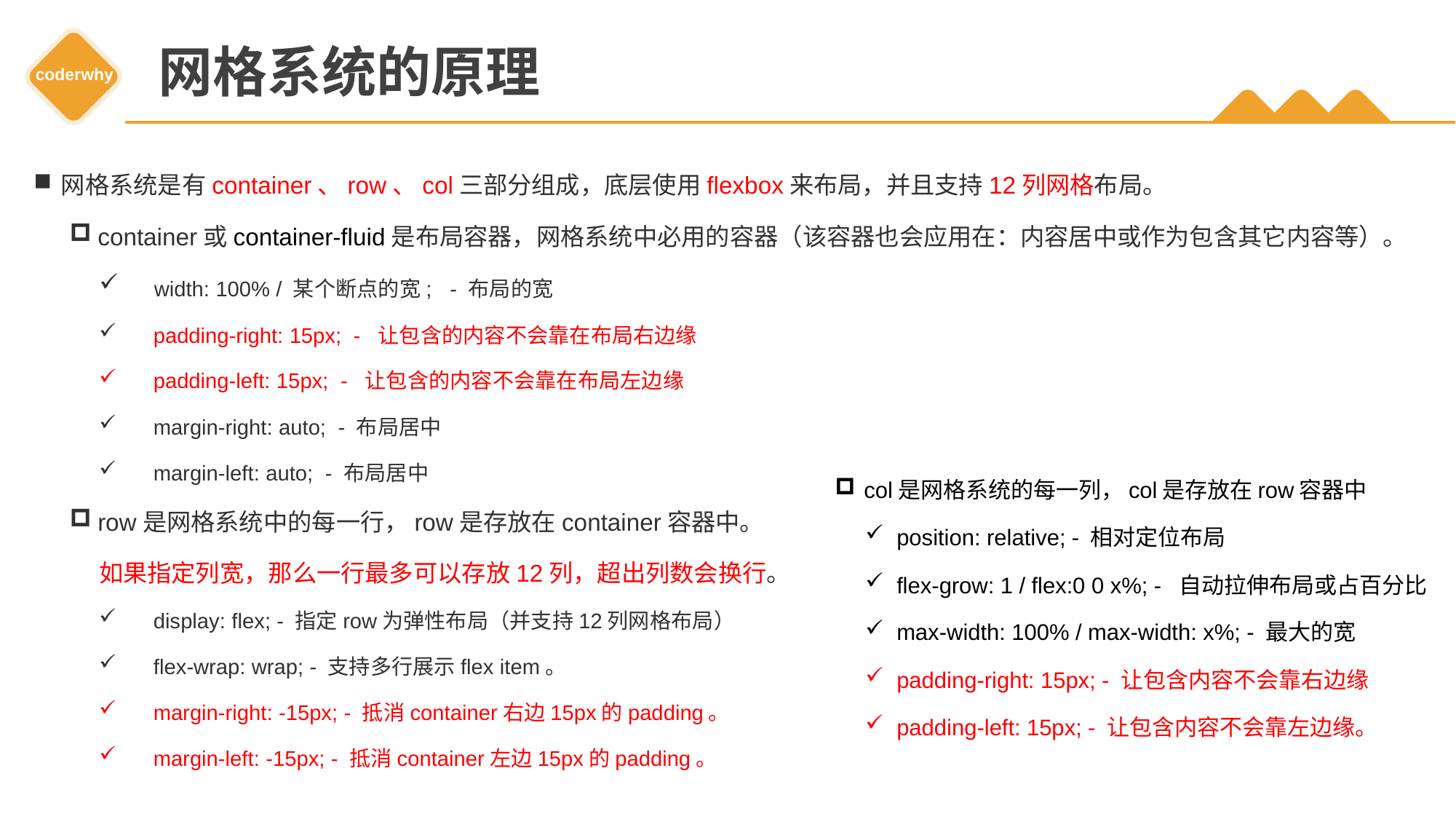

# 网格系统的原理
网格系统是有container、row、col三部分组成，底层使用flexbox来布局，并且支持12列网格布局。
container或container-fluid是布局容器，网格系统中必用的容器（该容器也会应用在：内容居中或作为包含其它内容等）。
    width: 100% / 某个断点的宽;   - 布局的宽
    padding-right: 15px;  -  让包含的内容不会靠在布局右边缘
    padding-left: 15px;  -  让包含的内容不会靠在布局左边缘
    margin-right: auto;  - 布局居中
    margin-left: auto;  - 布局居中
row是网格系统中的每一行，row是存放在container容器中。
如果指定列宽，那么一行最多可以存放12列，超出列数会换行。
    display: flex; - 指定row为弹性布局（并支持12列网格布局）
    flex-wrap: wrap; - 支持多行展示flex item。
    margin-right: -15px; - 抵消container右边15px的padding。
    margin-left: -15px; - 抵消container左边15px的padding。

col是网格系统的每一列，col是存放在row容器中
position: relative; - 相对定位布局
flex-grow: 1 / flex:0 0 x%; -  自动拉伸布局或占百分比
max-width: 100% / max-width: x%; - 最大的宽
padding-right: 15px; - 让包含内容不会靠右边缘
padding-left: 15px; - 让包含内容不会靠左边缘。